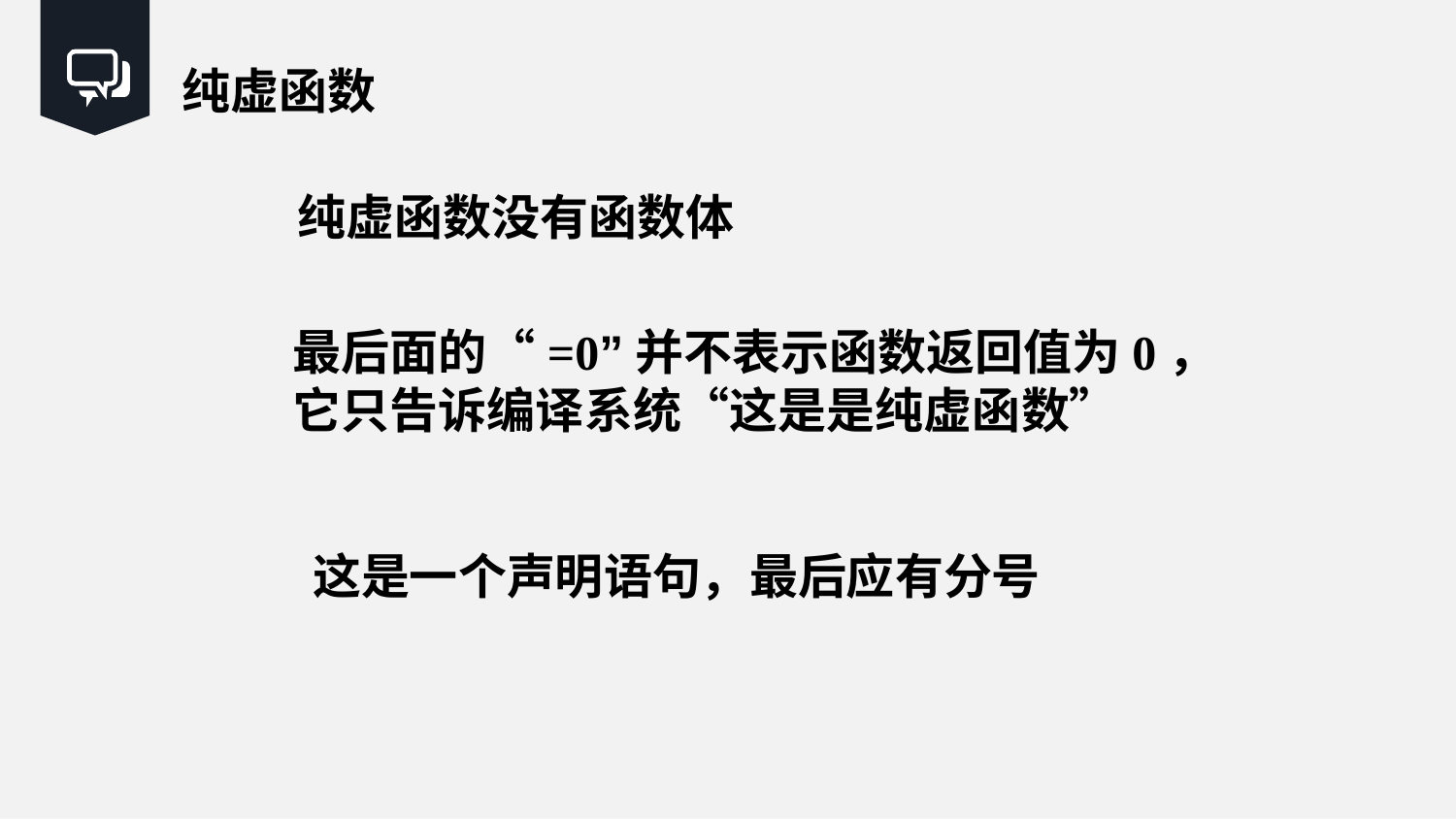

纯虚函数
纯虚函数没有函数体
最后面的“=0”并不表示函数返回值为0，
它只告诉编译系统“这是是纯虚函数”
这是一个声明语句，最后应有分号